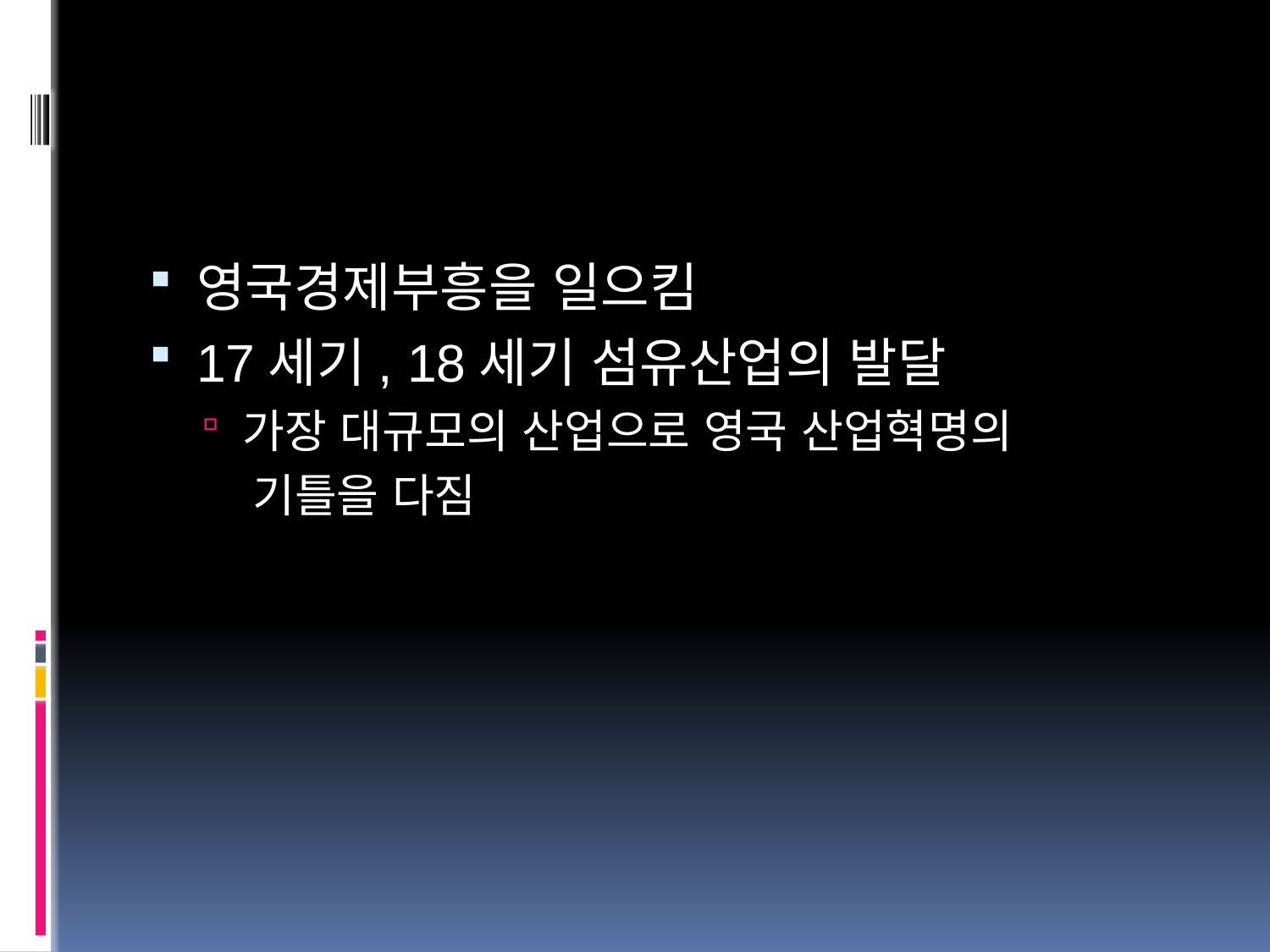

#
영국경제부흥을 일으킴
17세기, 18세기 섬유산업의 발달
가장 대규모의 산업으로 영국 산업혁명의
   기틀을 다짐